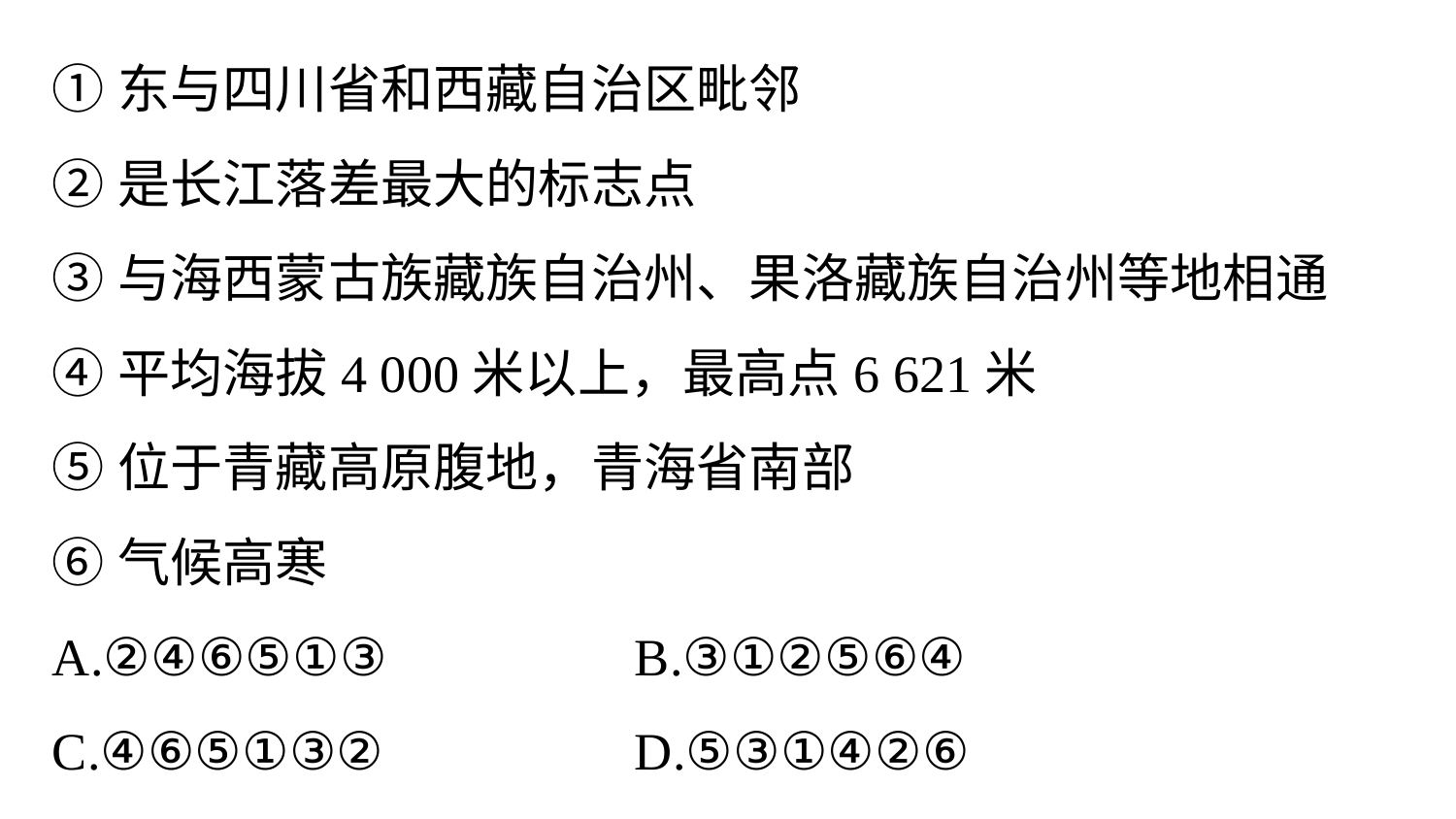

①东与四川省和西藏自治区毗邻
②是长江落差最大的标志点
③与海西蒙古族藏族自治州、果洛藏族自治州等地相通
④平均海拔4 000米以上，最高点6 621米
⑤位于青藏高原腹地，青海省南部
⑥气候高寒
A.②④⑥⑤①③  		B.③①②⑤⑥④
C.④⑥⑤①③②  		D.⑤③①④②⑥